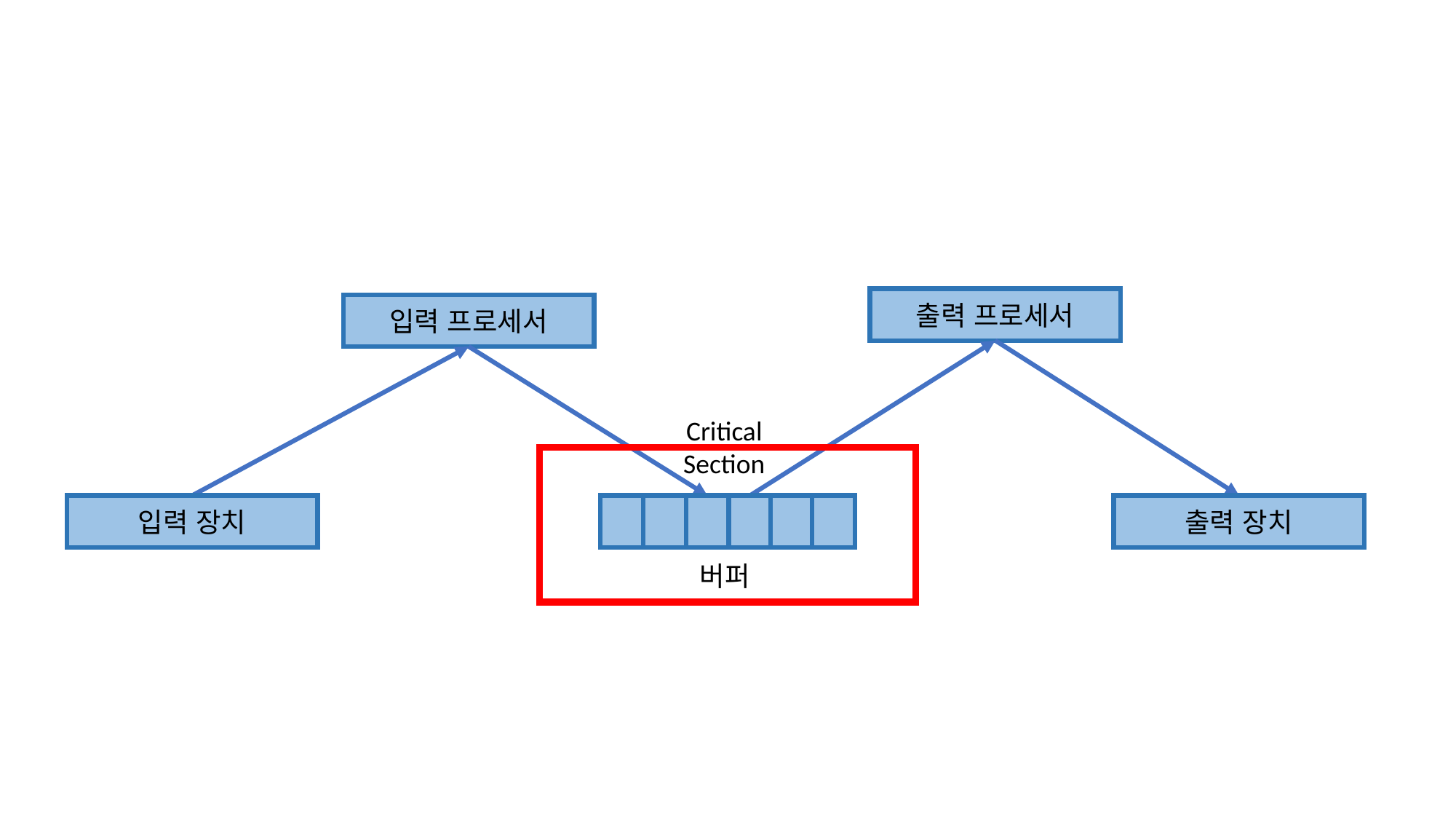

출력 프로세서
입력 프로세서
Critical Section

출력 장치

입력 장치
버퍼